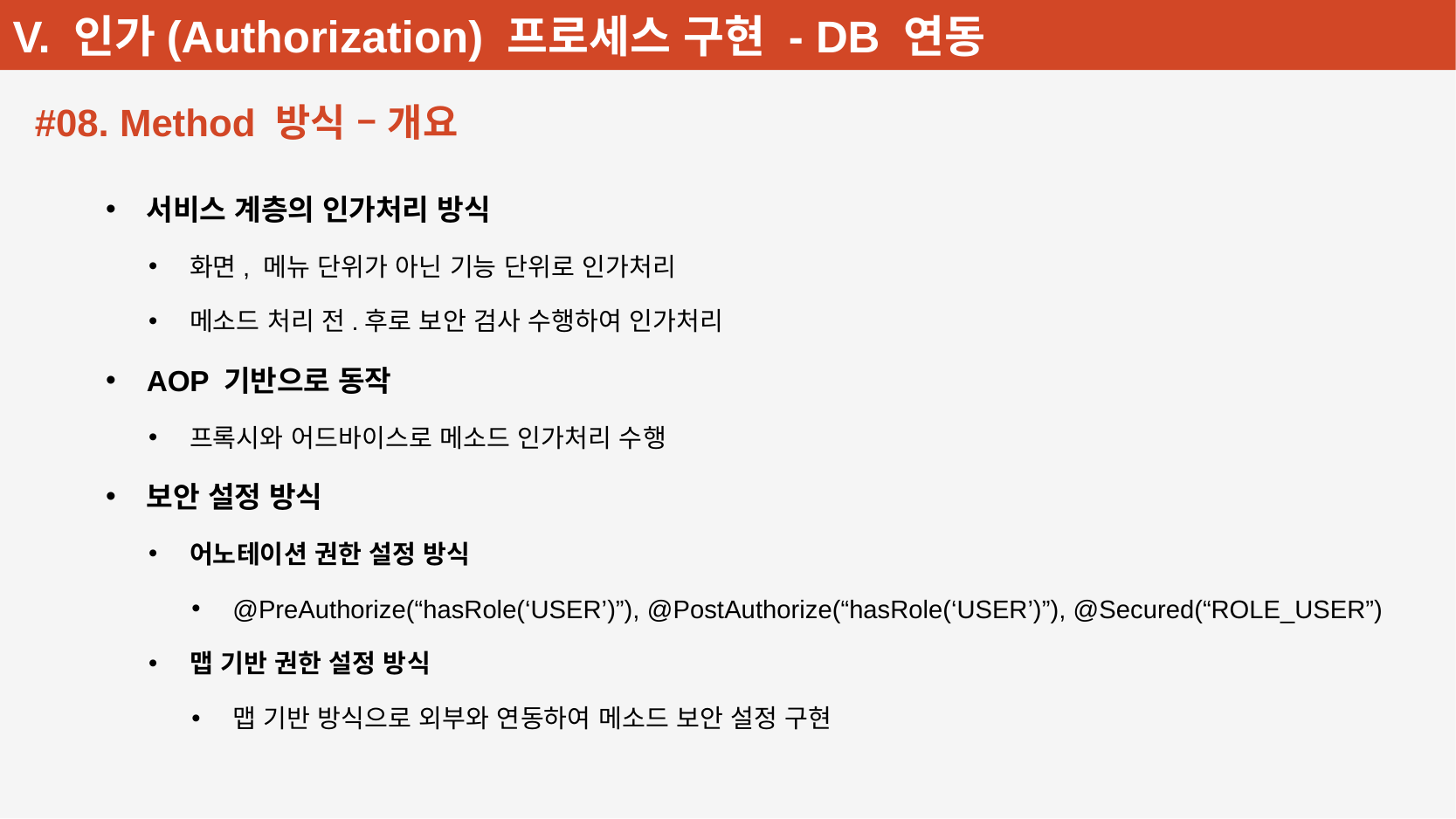

#08. Method 방식 – 개요
서비스 계층의 인가처리 방식
화면, 메뉴 단위가 아닌 기능 단위로 인가처리
메소드 처리 전.후로 보안 검사 수행하여 인가처리
AOP 기반으로 동작
프록시와 어드바이스로 메소드 인가처리 수행
보안 설정 방식
어노테이션 권한 설정 방식
@PreAuthorize(“hasRole(‘USER’)”), @PostAuthorize(“hasRole(‘USER’)”), @Secured(“ROLE_USER”)
맵 기반 권한 설정 방식
맵 기반 방식으로 외부와 연동하여 메소드 보안 설정 구현